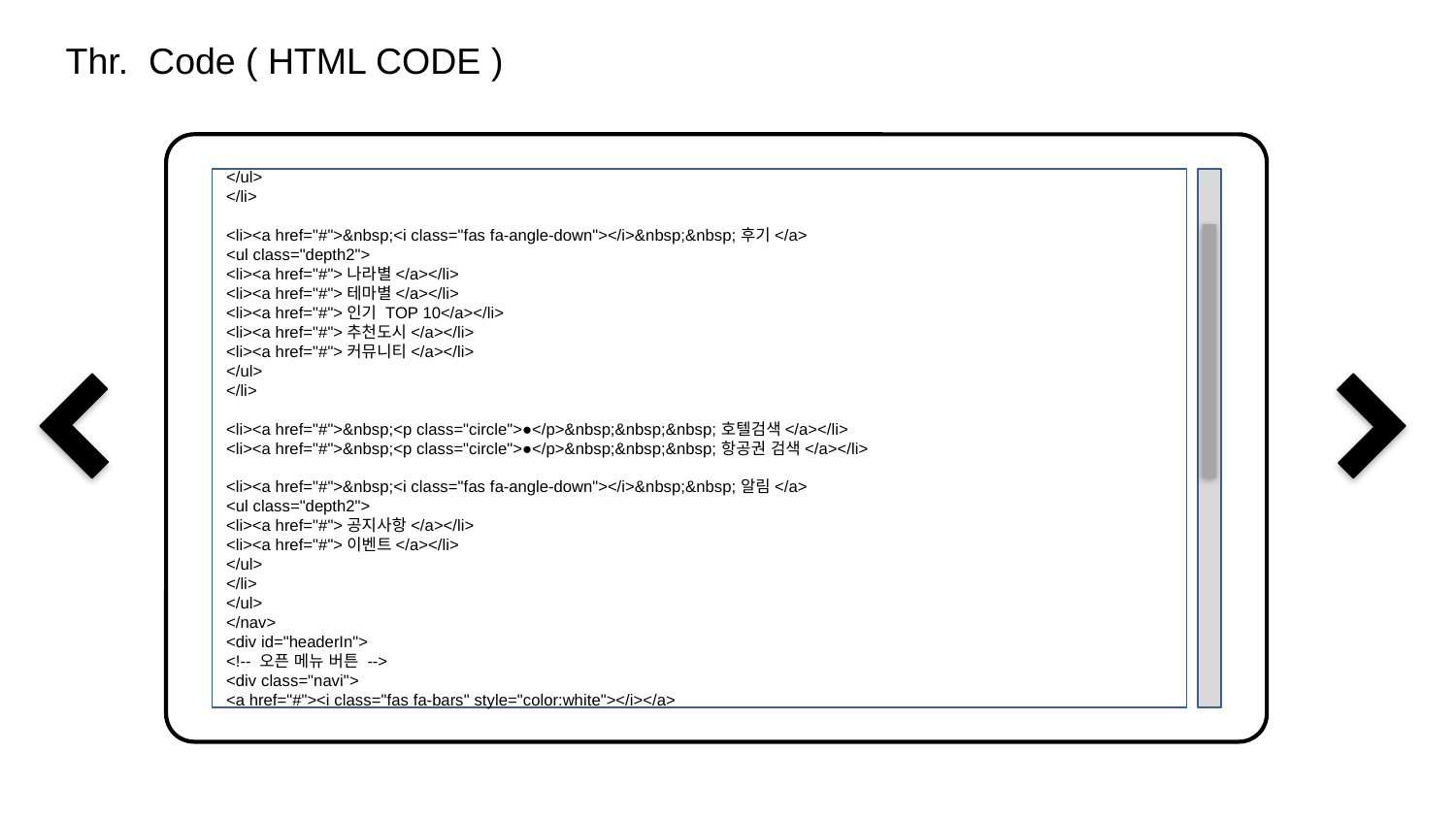

Thr.  Code ( HTML CODE )

</ul>
</li>
<li><a href="#">&nbsp;<i class="fas fa-angle-down"></i>&nbsp;&nbsp;후기</a>
<ul class="depth2">
<li><a href="#">나라별</a></li>
<li><a href="#">테마별</a></li>
<li><a href="#">인기 TOP 10</a></li>
<li><a href="#">추천도시</a></li>
<li><a href="#">커뮤니티</a></li>
</ul>
</li>
<li><a href="#">&nbsp;<p class="circle">●</p>&nbsp;&nbsp;&nbsp;호텔검색</a></li>
<li><a href="#">&nbsp;<p class="circle">●</p>&nbsp;&nbsp;&nbsp;항공권 검색</a></li>
<li><a href="#">&nbsp;<i class="fas fa-angle-down"></i>&nbsp;&nbsp;알림</a>
<ul class="depth2">
<li><a href="#">공지사항</a></li>
<li><a href="#">이벤트</a></li>
</ul>
</li>
</ul>
</nav>
<div id="headerIn">
<!-- 오픈 메뉴 버튼 -->
<div class="navi">
<a href="#"><i class="fas fa-bars" style="color:white"></i></a>